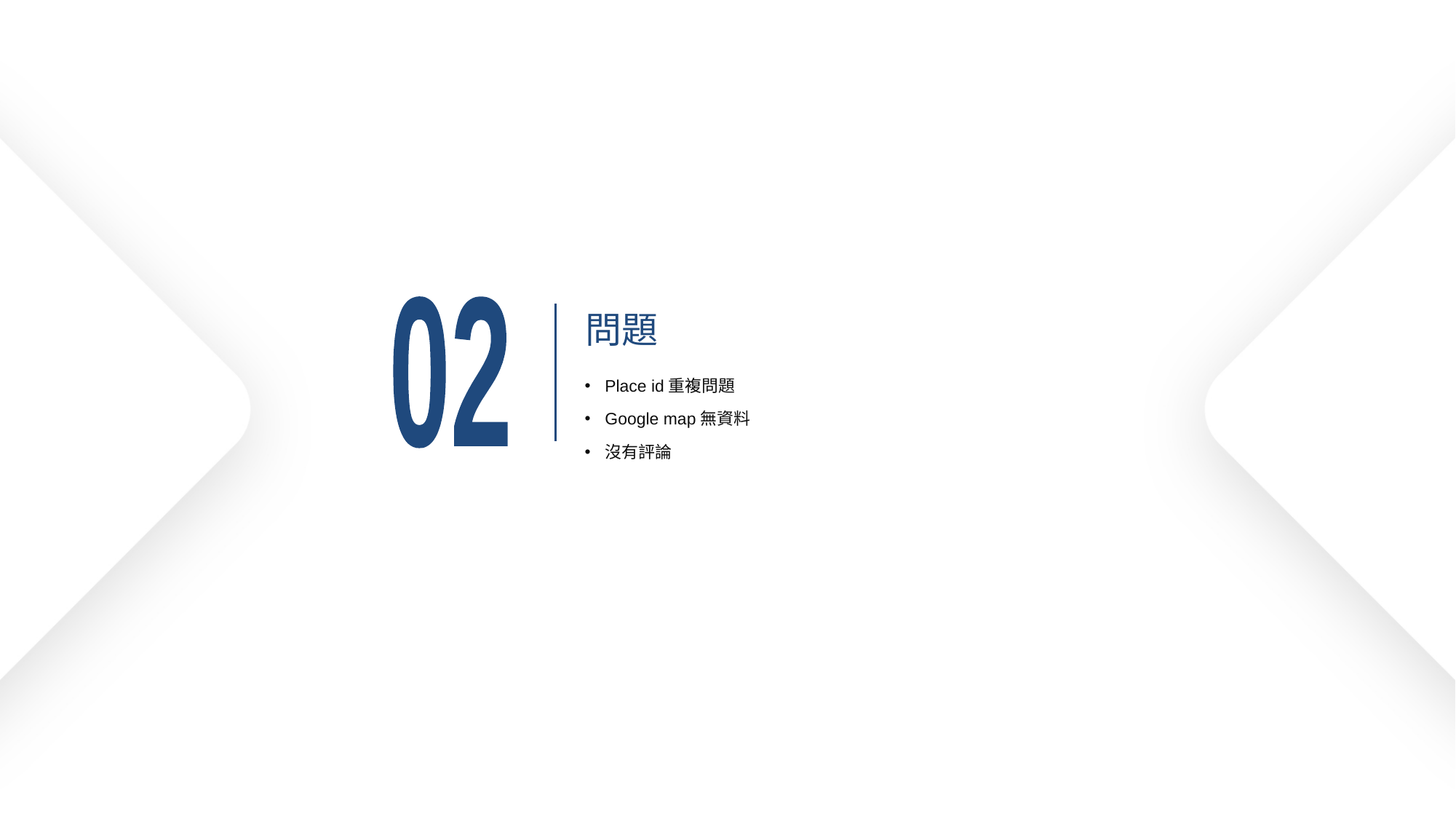

# 問題
02

Place id重複問題
Google map無資料
沒有評論